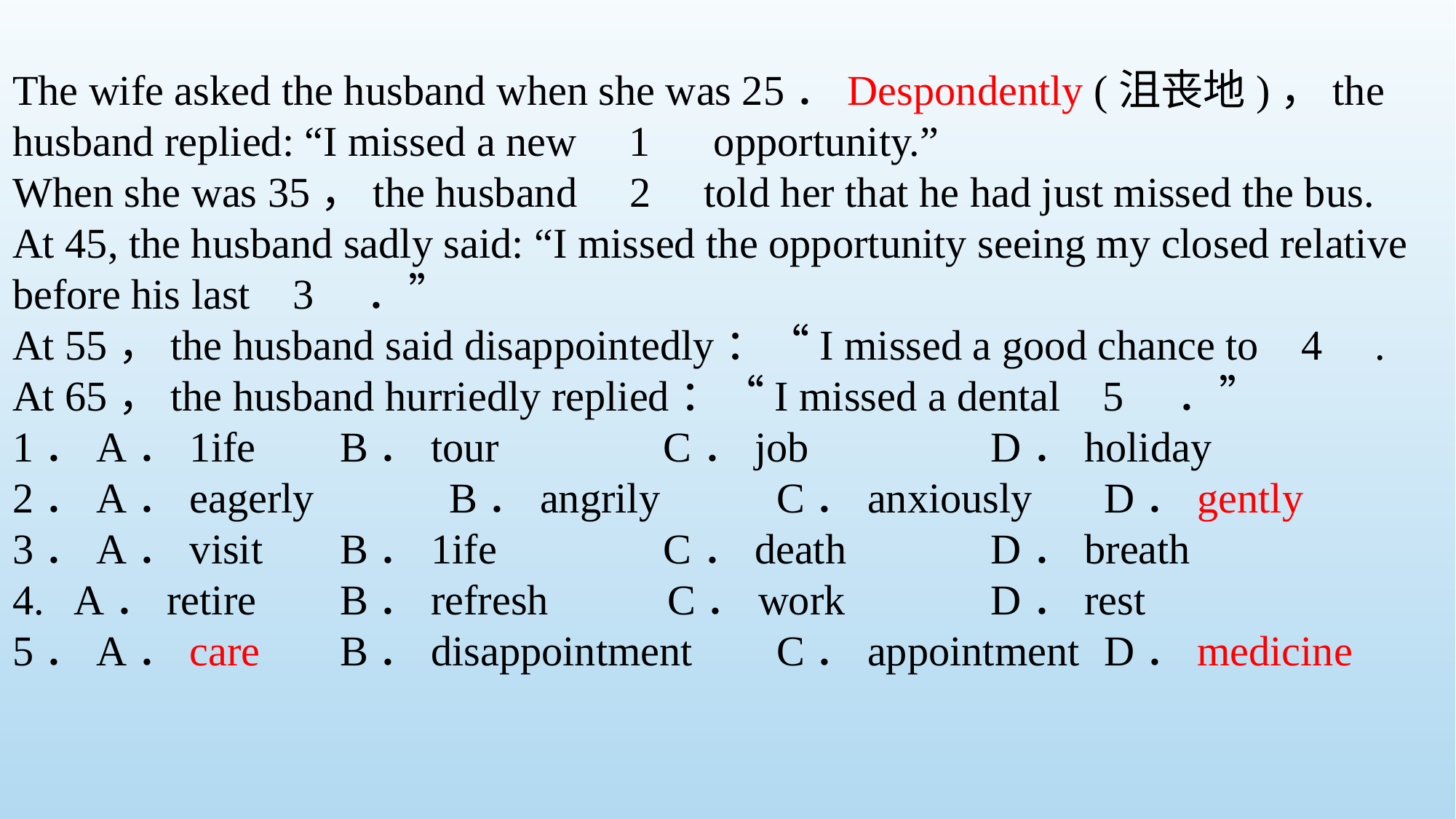

The wife asked the husband when she was 25．Despondently (沮丧地)，the husband replied: “I missed a new     1      opportunity.”
When she was 35，the husband     2     told her that he had just missed the bus.
At 45, the husband sadly said: “I missed the opportunity seeing my closed relative before his last    3    ．”
At 55，the husband said disappointedly：“I missed a good chance to    4     .
At 65，the husband hurriedly replied：“I missed a dental    5    ．”
1．A．1ife    	B．tour    	          C．job 	          D．holiday
2．A．eagerly    	B．angrily    	C．anxiously 	D．gently
3．A．visit    	B．1ife    	          C．death 	          D．breath
4.   A．retire    	B．refresh    	C．work 	          D．rest
5．A．care    	B．disappointment    	C．appointment 	D．medicine